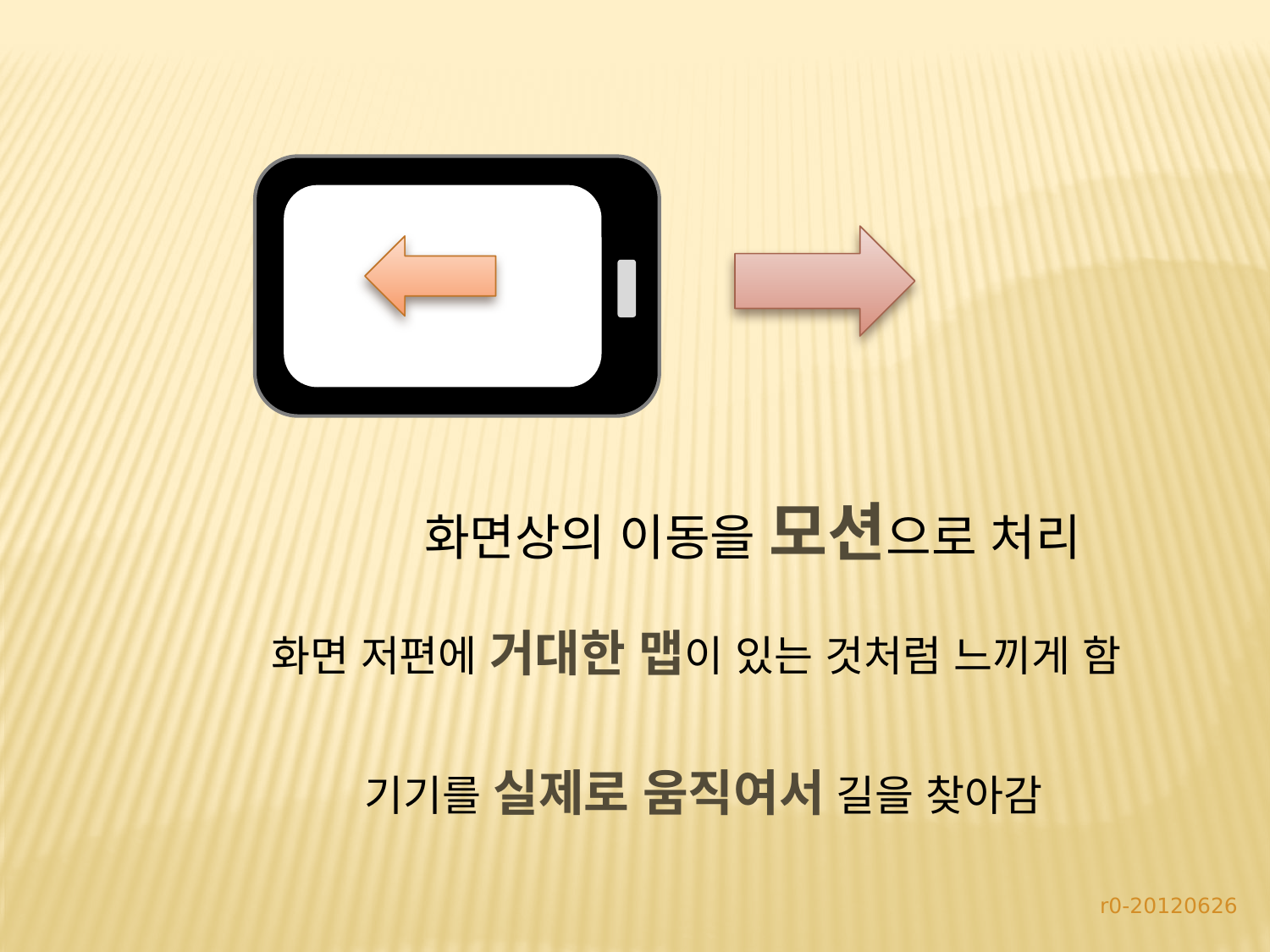

화면상의 이동을 모션으로 처리
화면 저편에 거대한 맵이 있는 것처럼 느끼게 함
기기를 실제로 움직여서 길을 찾아감
r0-20120626